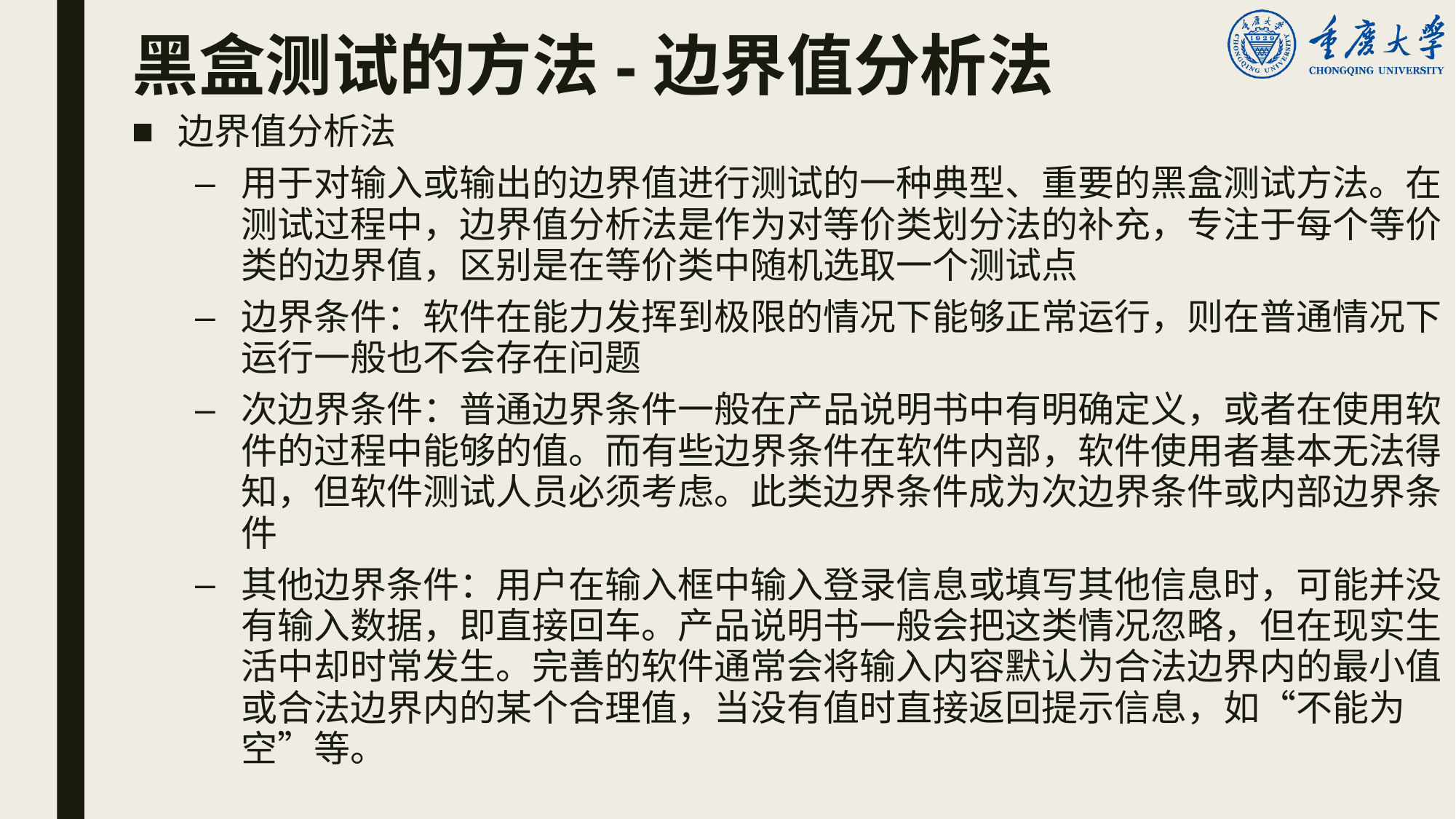

# 黑盒测试的方法-边界值分析法
边界值分析法
用于对输入或输出的边界值进行测试的一种典型、重要的黑盒测试方法。在测试过程中，边界值分析法是作为对等价类划分法的补充，专注于每个等价类的边界值，区别是在等价类中随机选取一个测试点
边界条件：软件在能力发挥到极限的情况下能够正常运行，则在普通情况下运行一般也不会存在问题
次边界条件：普通边界条件一般在产品说明书中有明确定义，或者在使用软件的过程中能够的值。而有些边界条件在软件内部，软件使用者基本无法得知，但软件测试人员必须考虑。此类边界条件成为次边界条件或内部边界条件
其他边界条件：用户在输入框中输入登录信息或填写其他信息时，可能并没有输入数据，即直接回车。产品说明书一般会把这类情况忽略，但在现实生活中却时常发生。完善的软件通常会将输入内容默认为合法边界内的最小值或合法边界内的某个合理值，当没有值时直接返回提示信息，如“不能为空”等。